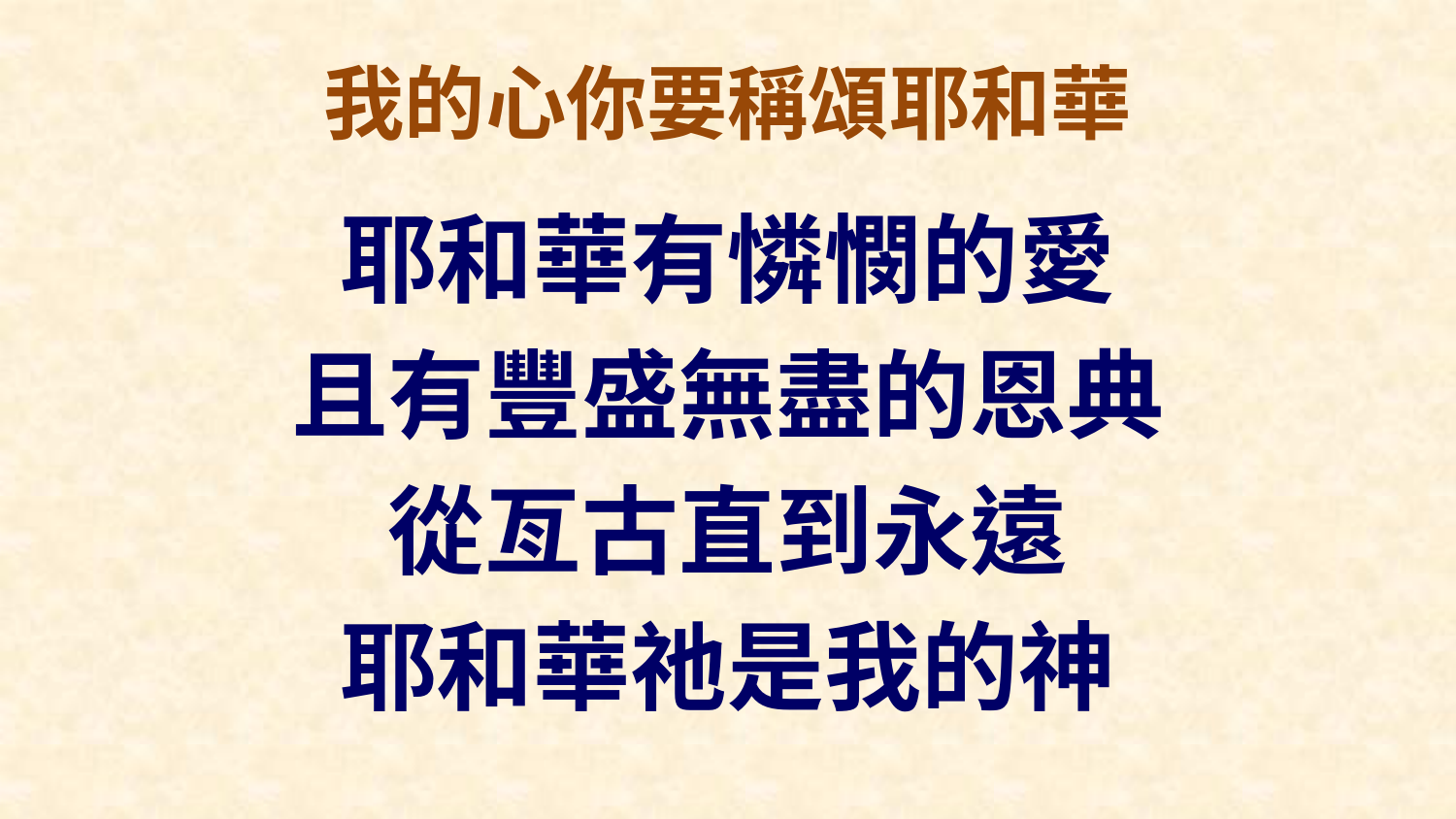

# 我的心你要稱頌耶和華
耶和華有憐憫的愛
且有豐盛無盡的恩典
從亙古直到永遠
耶和華祂是我的神